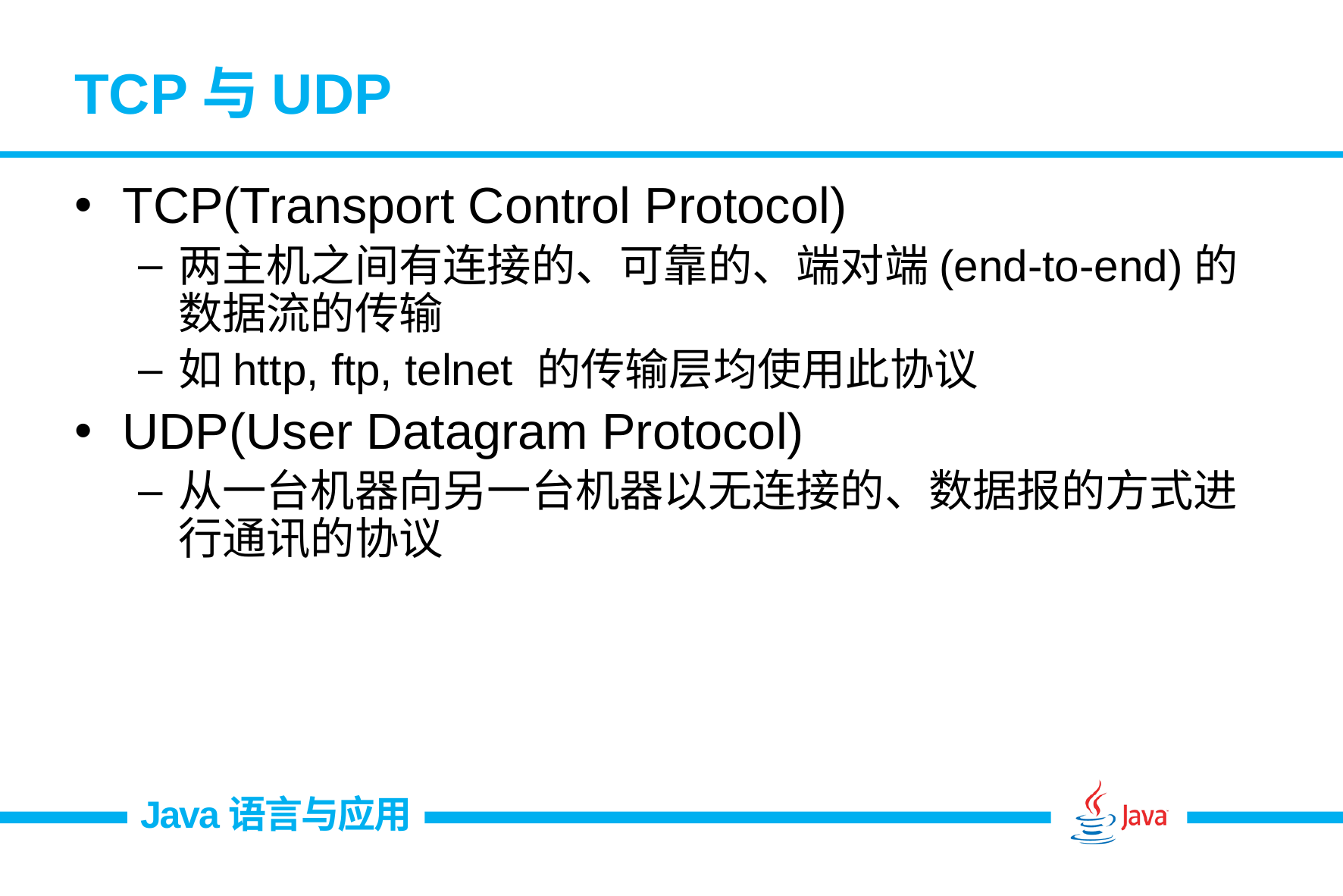

# TCP与UDP
TCP(Transport Control Protocol)
两主机之间有连接的、可靠的、端对端(end-to-end)的数据流的传输
如http, ftp, telnet 的传输层均使用此协议
UDP(User Datagram Protocol)
从一台机器向另一台机器以无连接的、数据报的方式进行通讯的协议